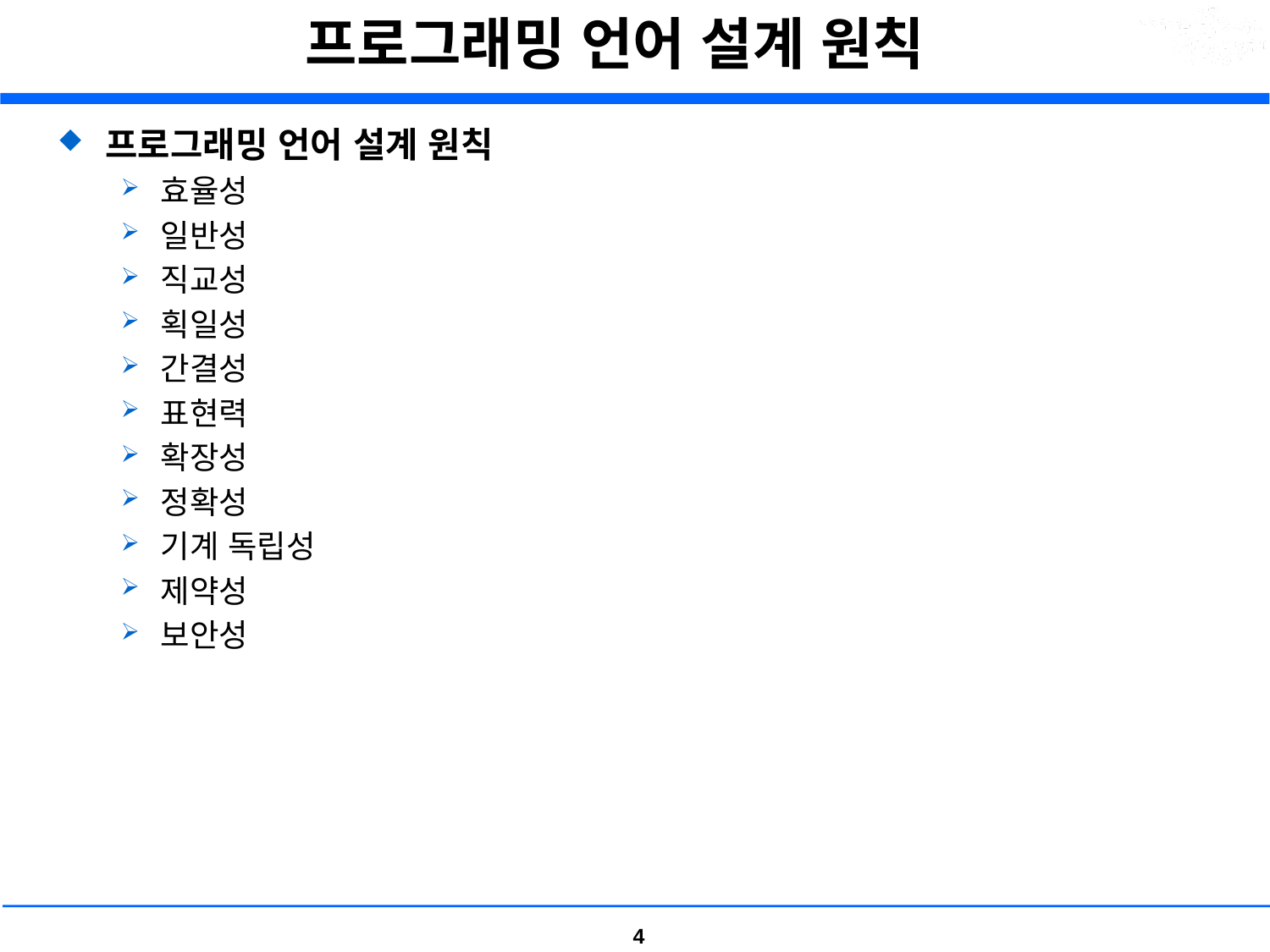

# 프로그래밍 언어 설계 원칙
프로그래밍 언어 설계 원칙
효율성
일반성
직교성
획일성
간결성
표현력
확장성
정확성
기계 독립성
제약성
보안성